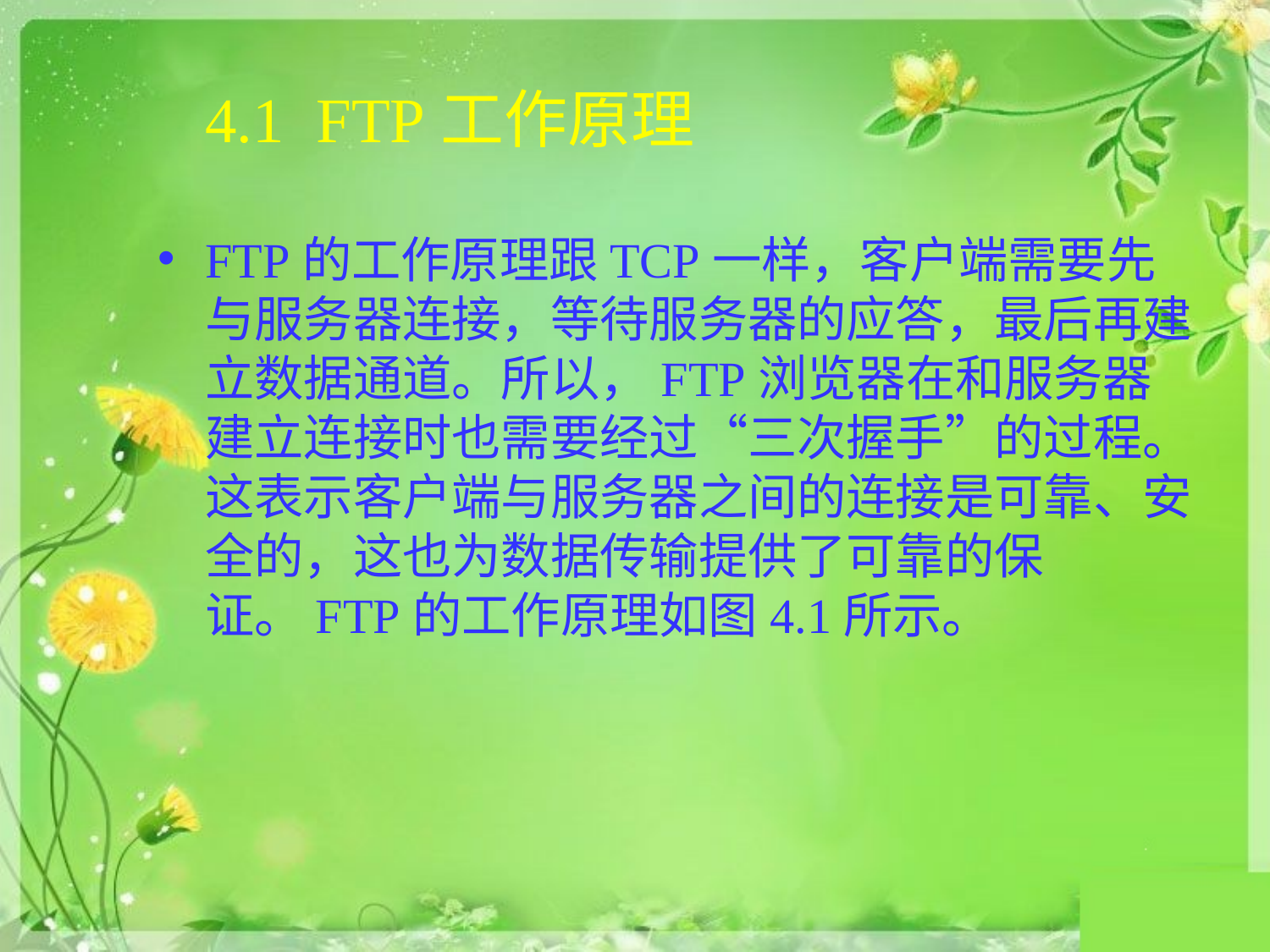

# 4.1  FTP工作原理
FTP的工作原理跟TCP一样，客户端需要先与服务器连接，等待服务器的应答，最后再建立数据通道。所以，FTP浏览器在和服务器建立连接时也需要经过“三次握手”的过程。这表示客户端与服务器之间的连接是可靠、安全的，这也为数据传输提供了可靠的保证。FTP的工作原理如图4.1所示。